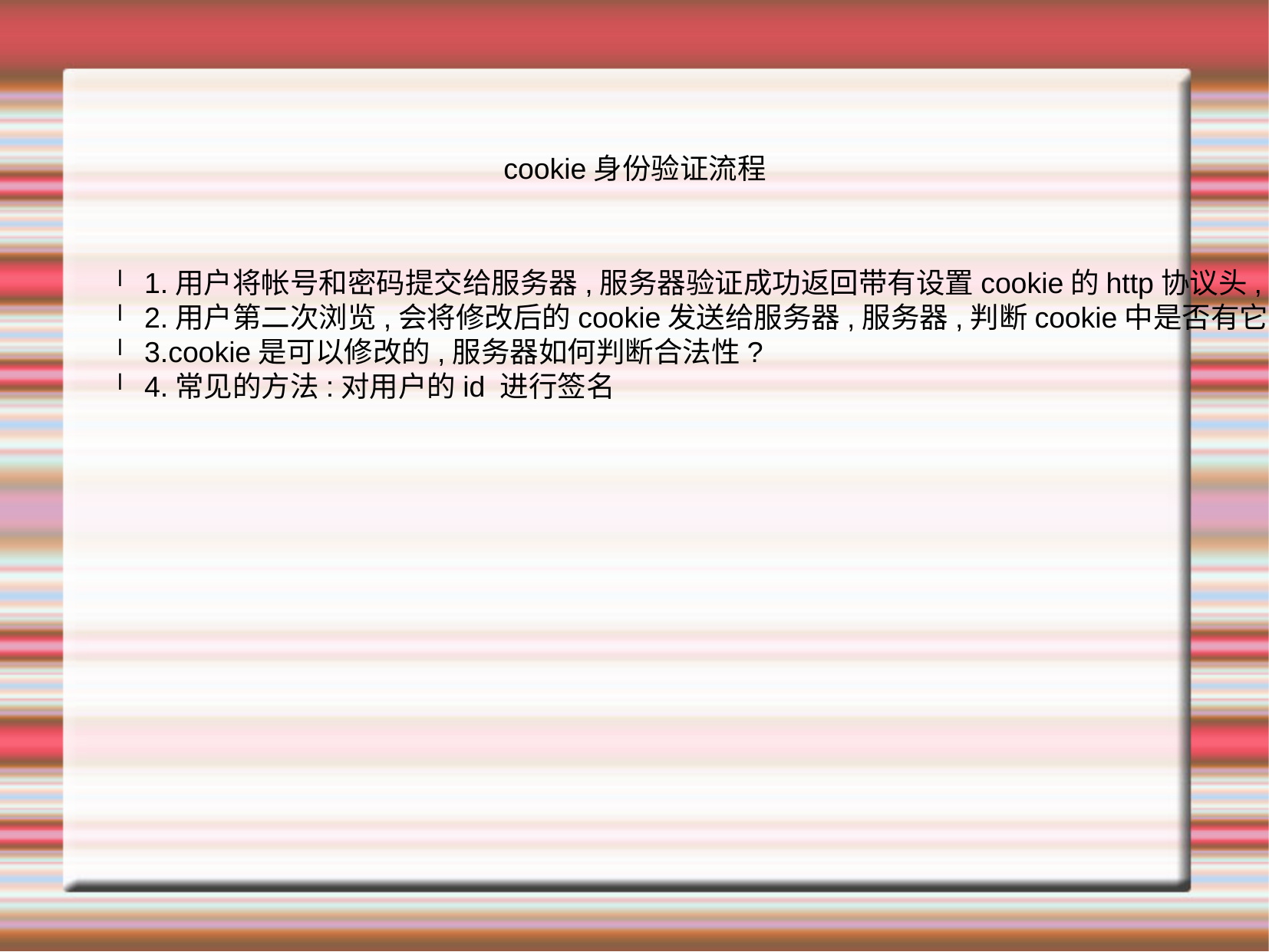

cookie身份验证流程
1.用户将帐号和密码提交给服务器,服务器验证成功返回带有设置cookie的http协议头,浏览器根据这些头,进行cookie修改
2.用户第二次浏览,会将修改后的cookie发送给服务器,服务器,判断cookie中是否有它设置的值,而且,合法,则判断用户是登录状态
3.cookie是可以修改的,服务器如何判断合法性?
4.常见的方法:对用户的id 进行签名